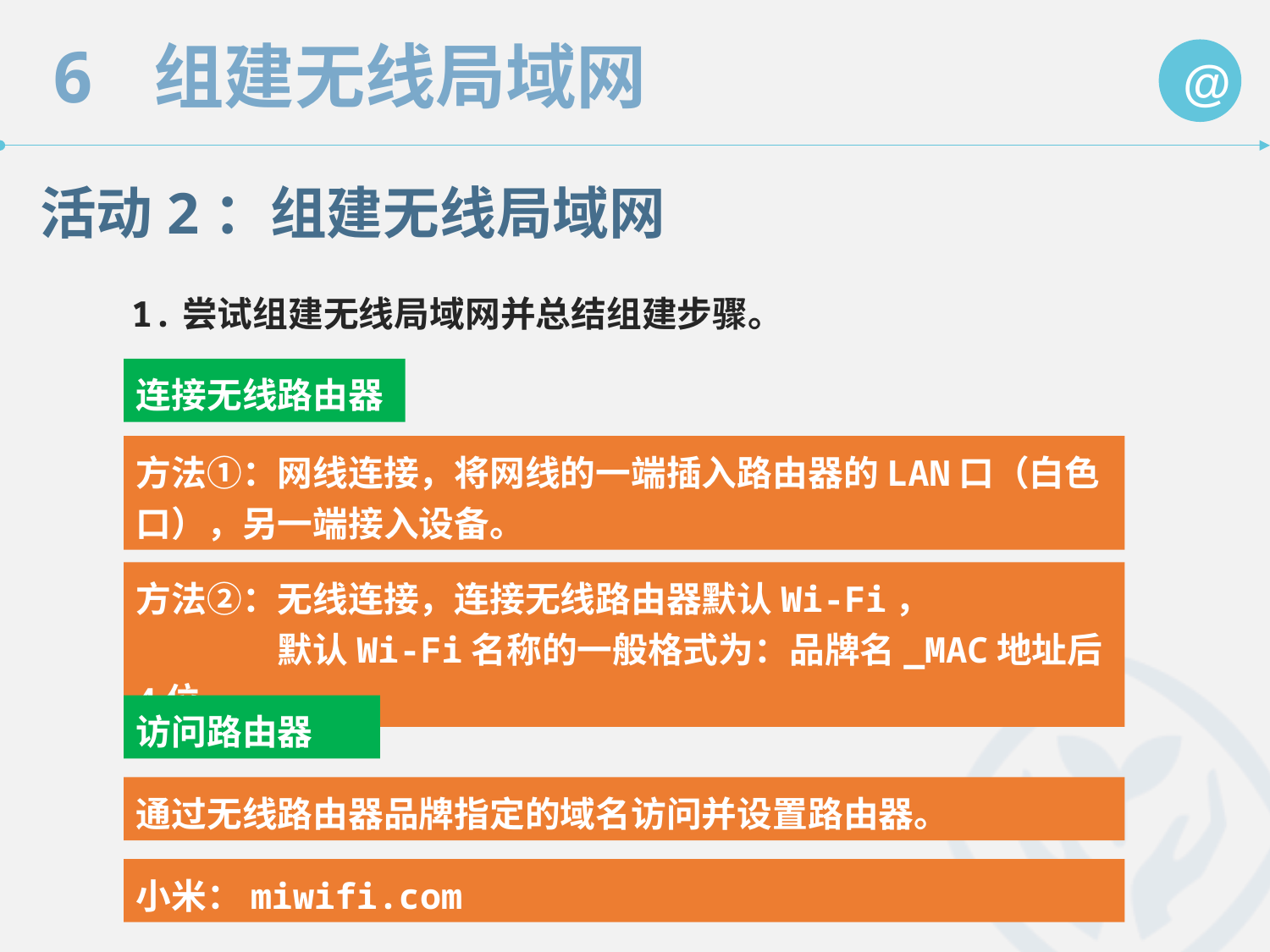

活动2：组建无线局域网
　　1.尝试组建无线局域网并总结组建步骤。
连接无线路由器
方法①：网线连接，将网线的一端插入路由器的LAN口（白色口），另一端接入设备。
方法②：无线连接，连接无线路由器默认Wi-Fi，
　　　　默认Wi-Fi名称的一般格式为：品牌名_MAC地址后4位。
访问路由器
通过无线路由器品牌指定的域名访问并设置路由器。
小米：miwifi.com